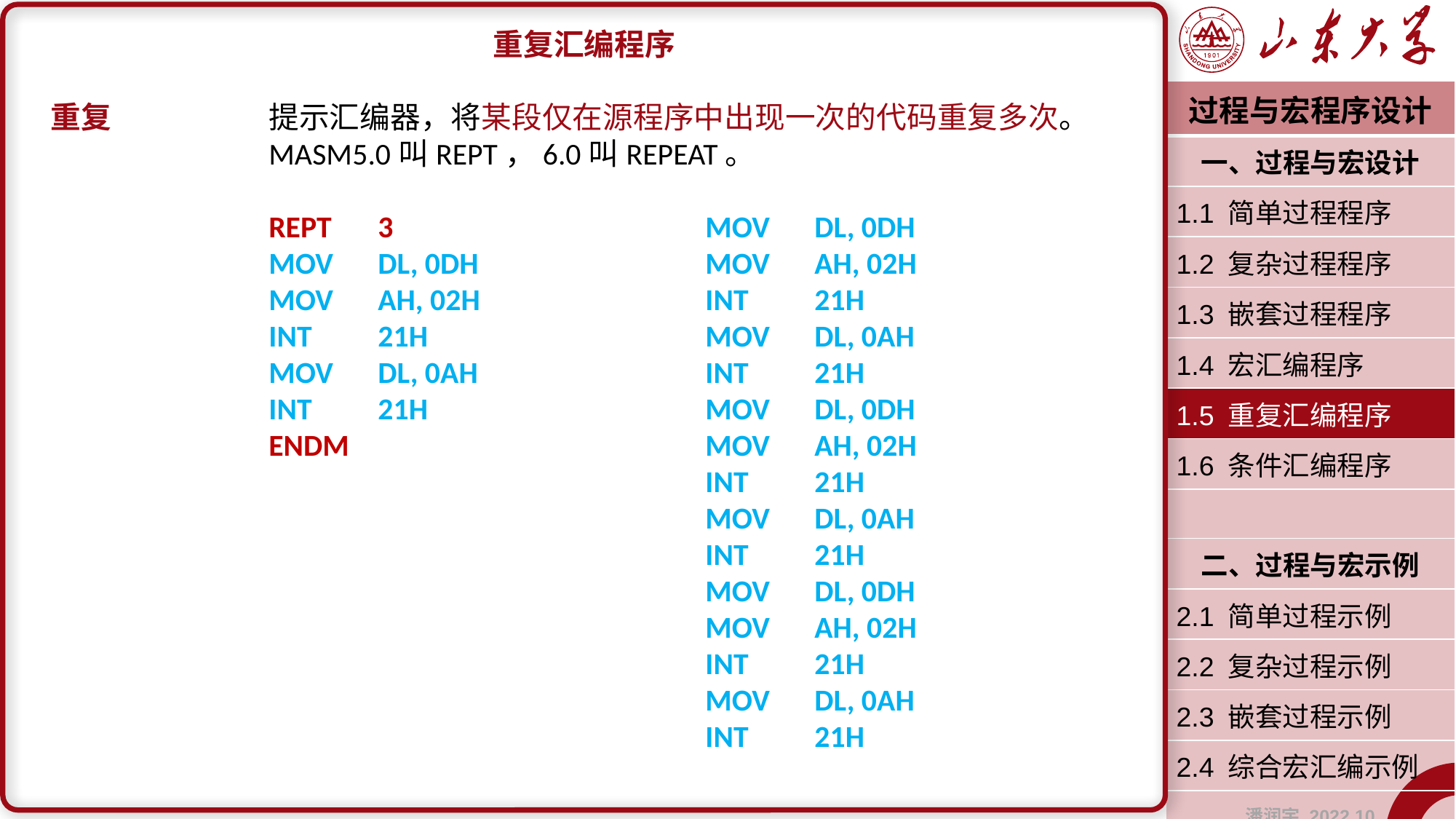

重复汇编程序

重复		提示汇编器，将某段仅在源程序中出现一次的代码重复多次。
		MASM5.0叫REPT，6.0叫REPEAT。

		REPT	3			MOV	DL, 0DH
		MOV	DL, 0DH			MOV	AH, 02H
		MOV	AH, 02H			INT	21H
		INT	21H			MOV	DL, 0AH
		MOV	DL, 0AH			INT	21H
		INT	21H			MOV	DL, 0DH
		ENDM				MOV	AH, 02H
						INT	21H
						MOV	DL, 0AH
						INT	21H
						MOV	DL, 0DH
						MOV	AH, 02H
						INT	21H
						MOV	DL, 0AH
						INT	21H
| 过程与宏程序设计 |
| --- |
| 一、过程与宏设计 |
| 1.1 简单过程程序 |
| 1.2 复杂过程程序 |
| 1.3 嵌套过程程序 |
| 1.4 宏汇编程序 |
| 1.5 重复汇编程序 |
| 1.6 条件汇编程序 |
|  |
| 二、过程与宏示例 |
| 2.1 简单过程示例 |
| 2.2 复杂过程示例 |
| 2.3 嵌套过程示例 |
| 2.4 综合宏汇编示例 |
| 潘润宇 2022.10 |